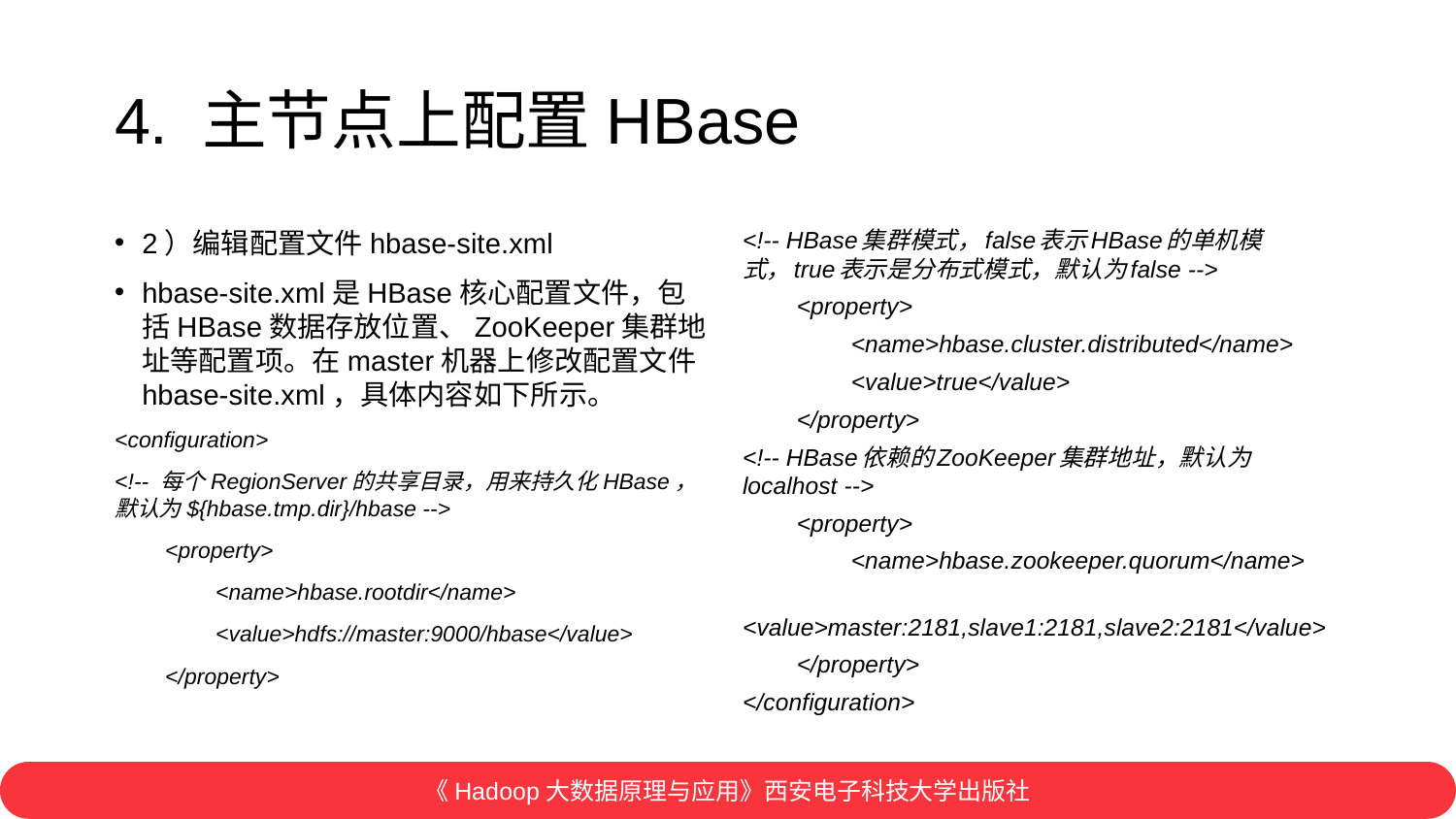

# 4. 主节点上配置HBase
2）编辑配置文件hbase-site.xml
hbase-site.xml是HBase核心配置文件，包括HBase数据存放位置、ZooKeeper集群地址等配置项。在master机器上修改配置文件hbase-site.xml，具体内容如下所示。
<configuration>
<!-- 每个RegionServer的共享目录，用来持久化HBase，默认为${hbase.tmp.dir}/hbase -->
        <property>
                <name>hbase.rootdir</name>
                <value>hdfs://master:9000/hbase</value>
        </property>
<!-- HBase集群模式，false表示HBase的单机模式，true表示是分布式模式，默认为false -->
        <property>
                <name>hbase.cluster.distributed</name>
                <value>true</value>
        </property>
<!-- HBase依赖的ZooKeeper集群地址，默认为localhost -->
        <property>
                <name>hbase.zookeeper.quorum</name>
                <value>master:2181,slave1:2181,slave2:2181</value>
        </property>
</configuration>